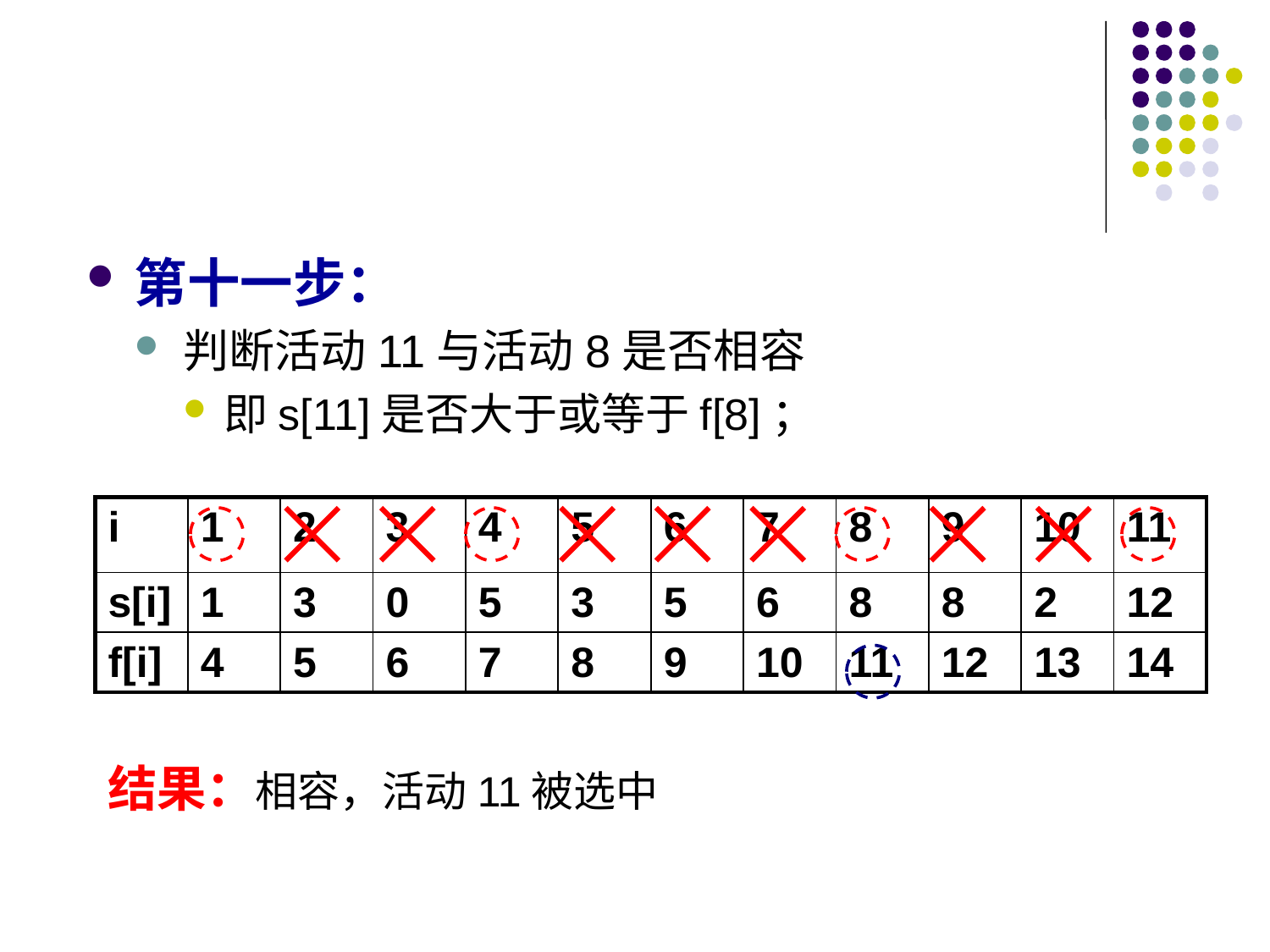

第十一步：
判断活动11与活动8是否相容
即s[11]是否大于或等于f[8]；
| i | 1 | 2 | 3 | 4 | 5 | 6 | 7 | 8 | 9 | 10 | 11 |
| --- | --- | --- | --- | --- | --- | --- | --- | --- | --- | --- | --- |
| s[i] | 1 | 3 | 0 | 5 | 3 | 5 | 6 | 8 | 8 | 2 | 12 |
| f[i] | 4 | 5 | 6 | 7 | 8 | 9 | 10 | 11 | 12 | 13 | 14 |

结果：相容，活动11被选中